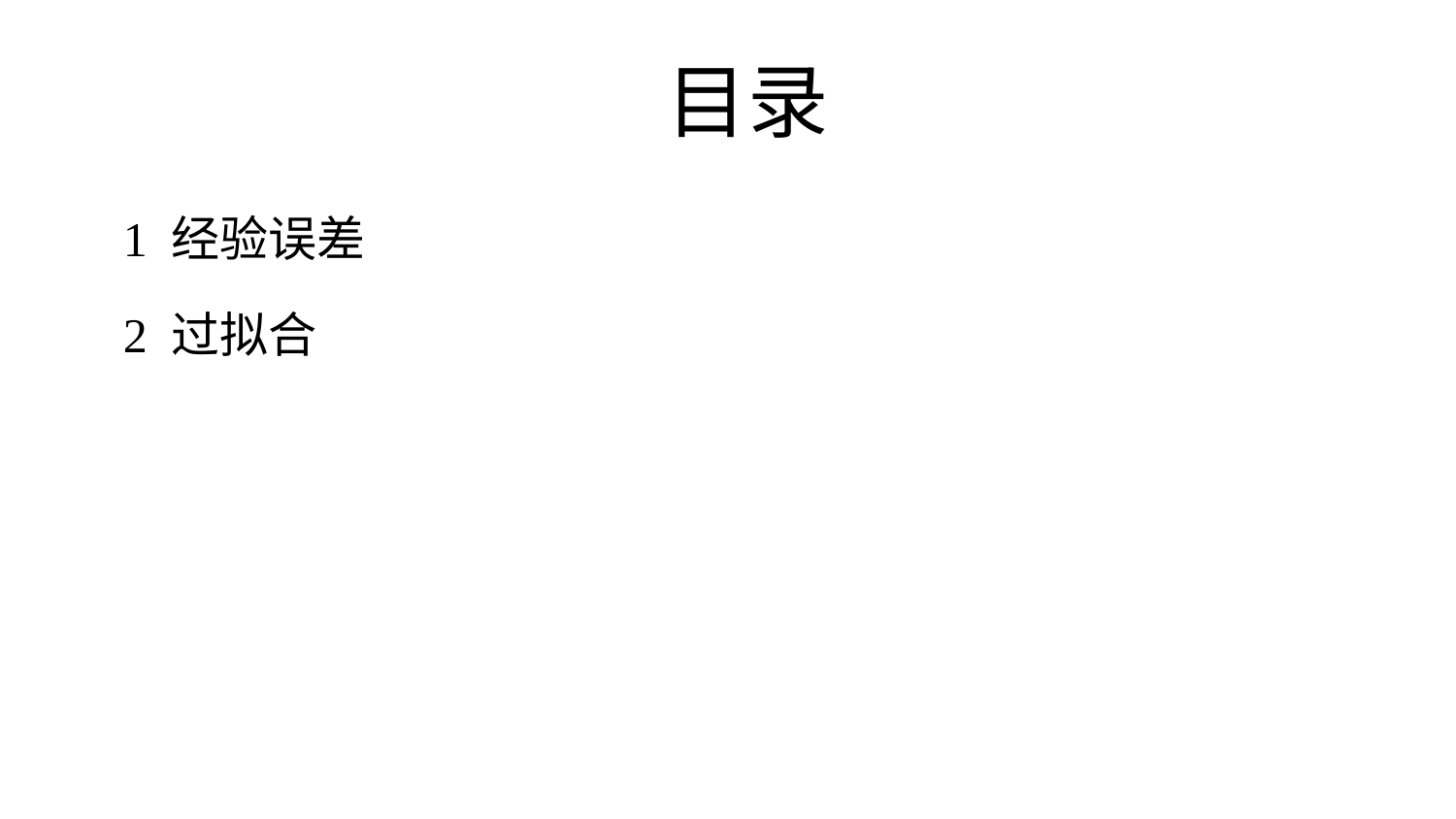

# 目录
1 经验误差
2 过拟合

4